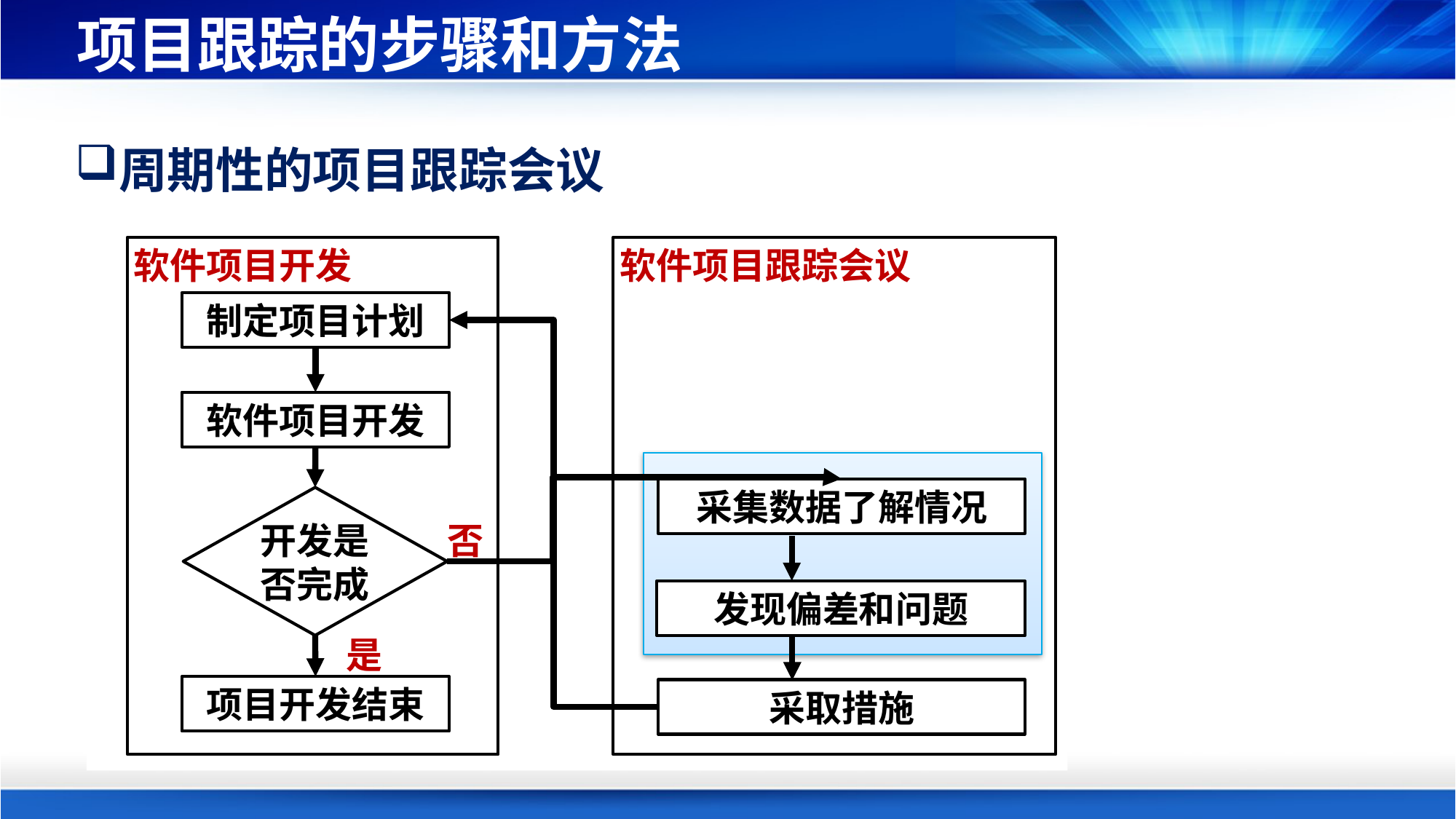

# 项目跟踪的步骤和方法
周期性的项目跟踪会议

软件项目开发

软件项目跟踪会议
制定项目计划
软件项目开发

采集数据了解情况
开发是否完成
否
发现偏差和问题
是
项目开发结束
采取措施